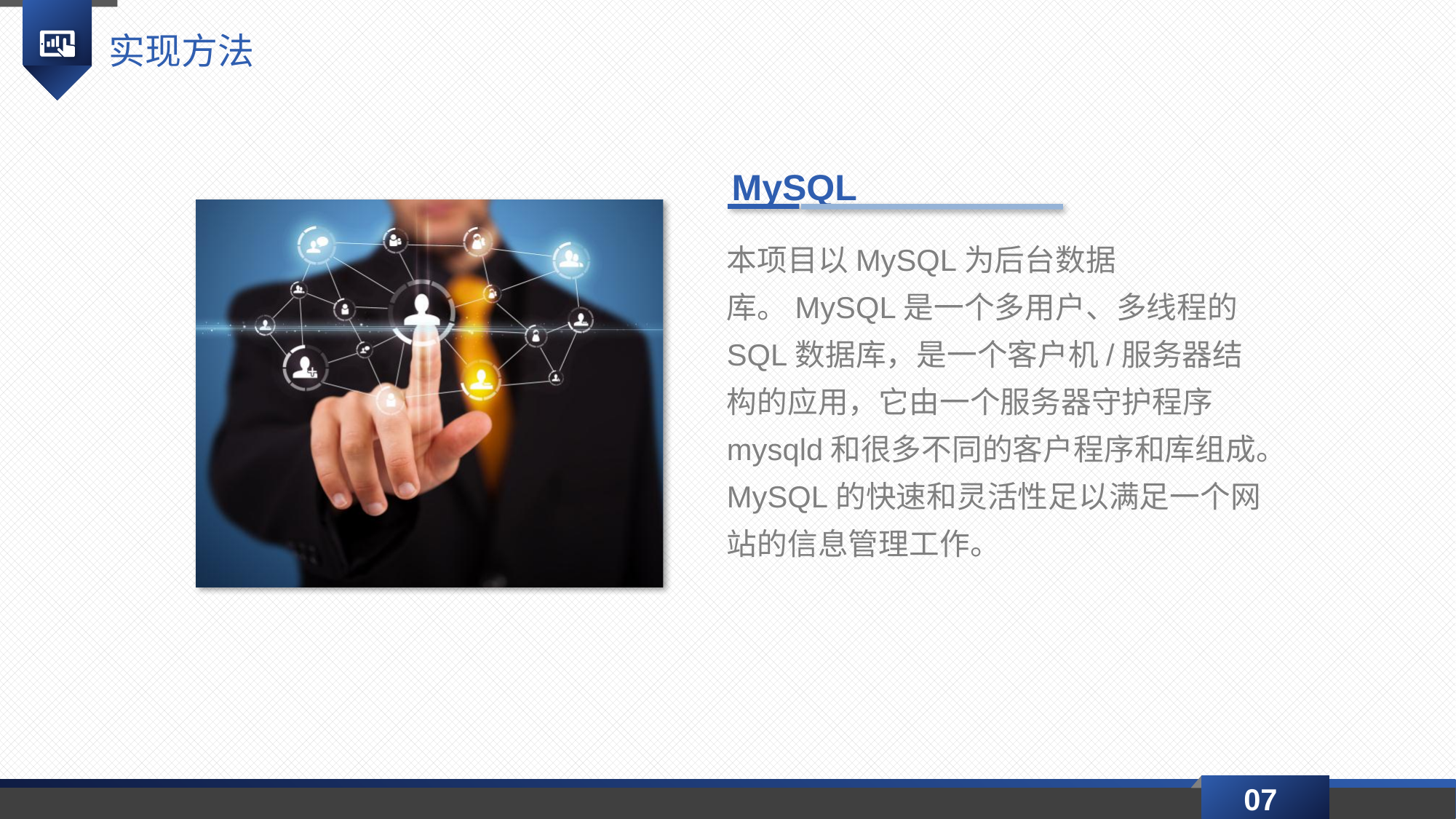

实现方法

MySQL

本项目以MySQL为后台数据库。MySQL是一个多用户、多线程的SQL数据库，是一个客户机/服务器结构的应用，它由一个服务器守护程序mysqld和很多不同的客户程序和库组成。MySQL的快速和灵活性足以满足一个网站的信息管理工作。

07

延时符